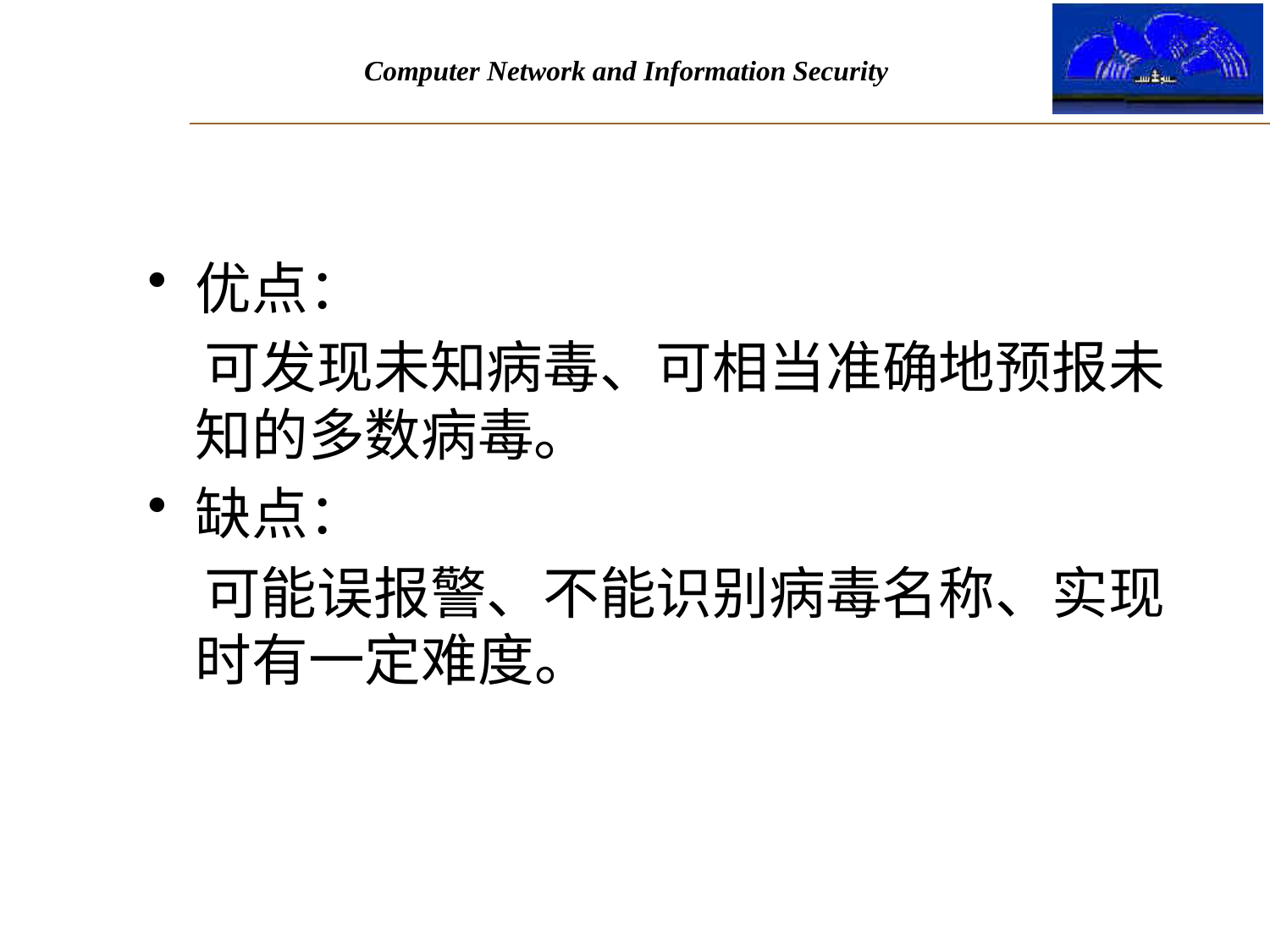

优点：
　可发现未知病毒、可相当准确地预报未知的多数病毒。
缺点：
　可能误报警、不能识别病毒名称、实现时有一定难度。